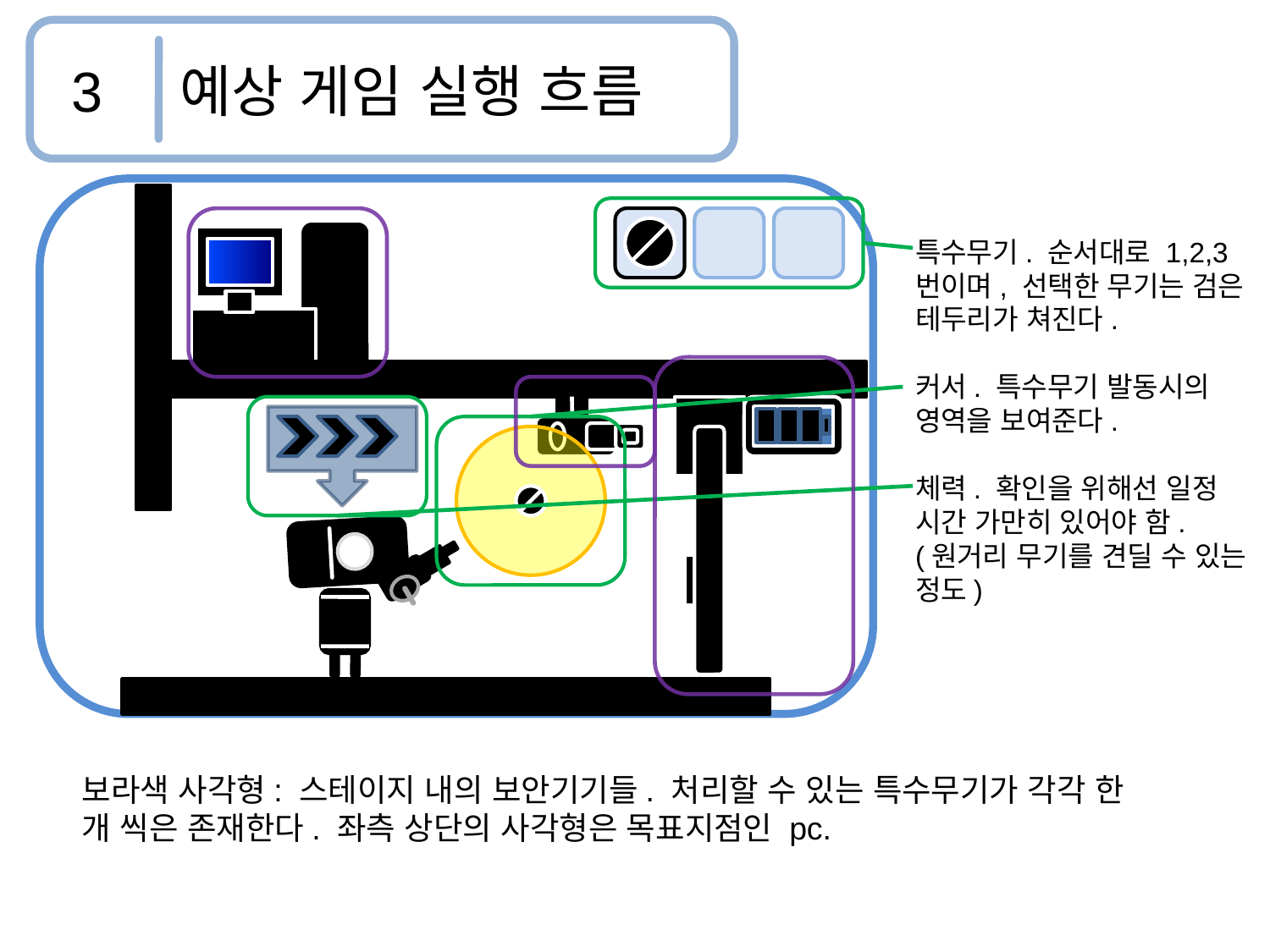

3    예상 게임 실행 흐름

특수무기. 순서대로 1,2,3번이며, 선택한 무기는 검은 테두리가 쳐진다.

커서. 특수무기 발동시의 영역을 보여준다.

체력. 확인을 위해선 일정 시간 가만히 있어야 함.
(원거리 무기를 견딜 수 있는 정도)

보라색 사각형: 스테이지 내의 보안기기들. 처리할 수 있는 특수무기가 각각 한 개 씩은 존재한다. 좌측 상단의 사각형은 목표지점인 pc.